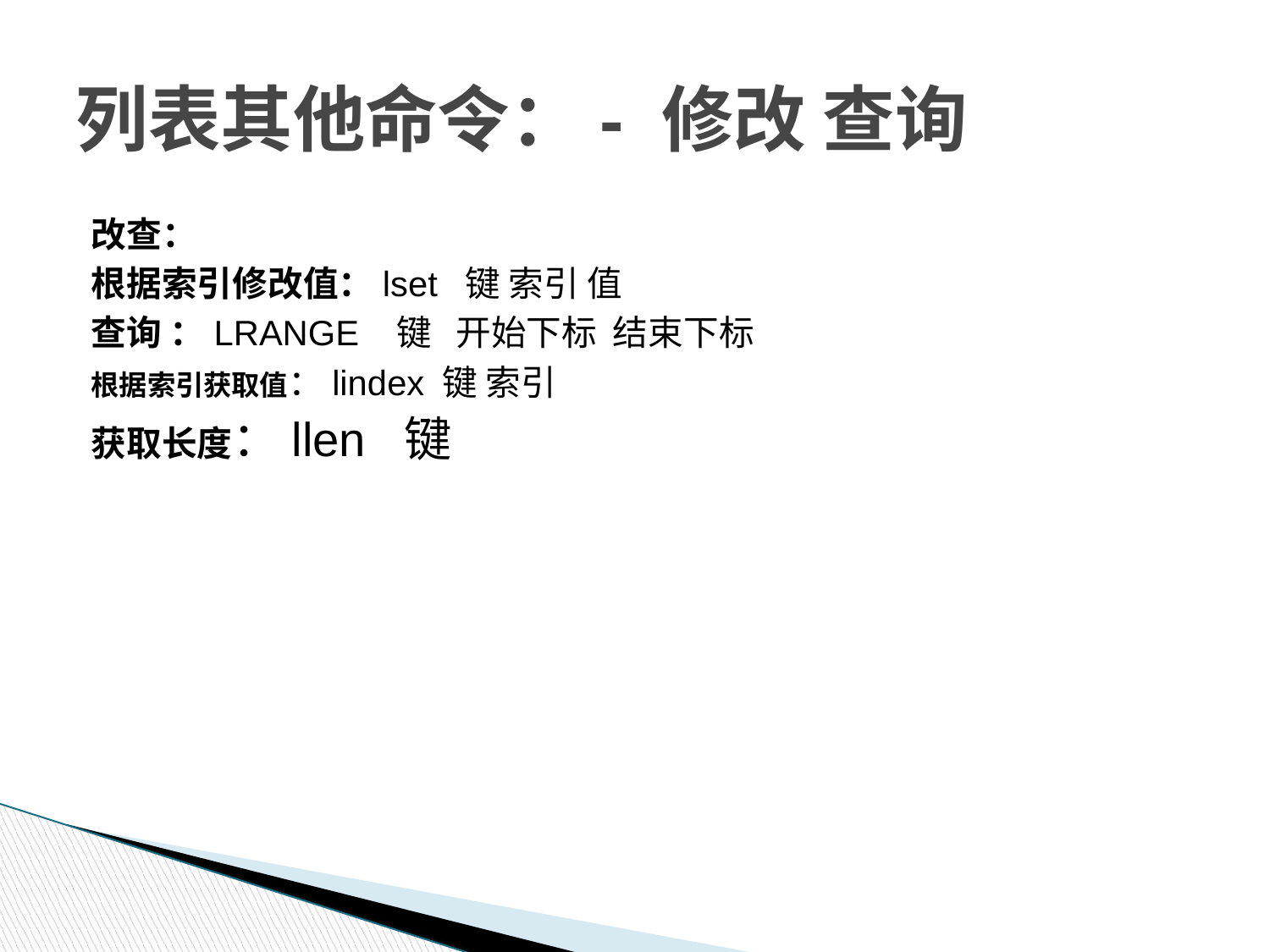

# 列表其他命令：- 修改 查询
改查：
根据索引修改值：lset  键 索引 值
查询 ：LRANGE   键   开始下标  结束下标
根据索引获取值：lindex 键 索引
获取长度：llen  键